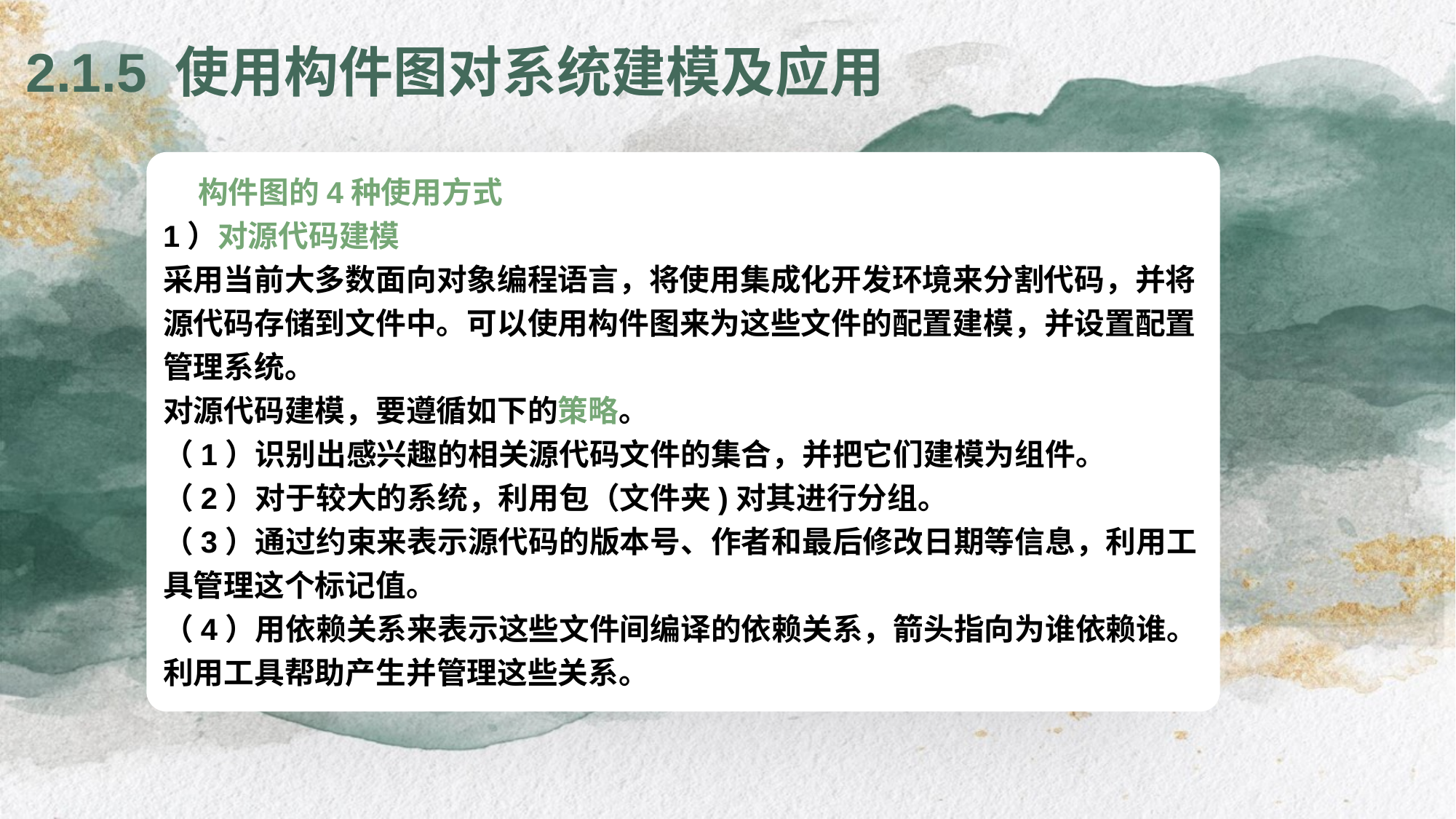

2.1.5 使用构件图对系统建模及应用

    构件图的4种使用方式
1）对源代码建模
采用当前大多数面向对象编程语言，将使用集成化开发环境来分割代码，并将源代码存储到文件中。可以使用构件图来为这些文件的配置建模，并设置配置管理系统。
对源代码建模，要遵循如下的策略。
（1）识别出感兴趣的相关源代码文件的集合，并把它们建模为组件。
（2）对于较大的系统，利用包（文件夹)对其进行分组。
（3）通过约束来表示源代码的版本号、作者和最后修改日期等信息，利用工具管理这个标记值。
（4）用依赖关系来表示这些文件间编译的依赖关系，箭头指向为谁依赖谁。利用工具帮助产生并管理这些关系。

e7d195523061f1c0c2b73831c94a3edc981f60e396d3e182073EE1468018468A7F192AE5E5CD515B6C3125F8AF6E4EE646174E8CF0B46FD19828DCE8CDA3B3A044A74F0E769C5FA8CB87AB6FC303C8BA3785FAC64AF5424764E128FECAE4CC72932BB65C8C121A0F41C1707D94688ED66335DC6AE12288BF2055523C0C26863D2CD4AC454A29EEC183CEF0375334B579
PPT模板 http://www.1ppt.com/moban/